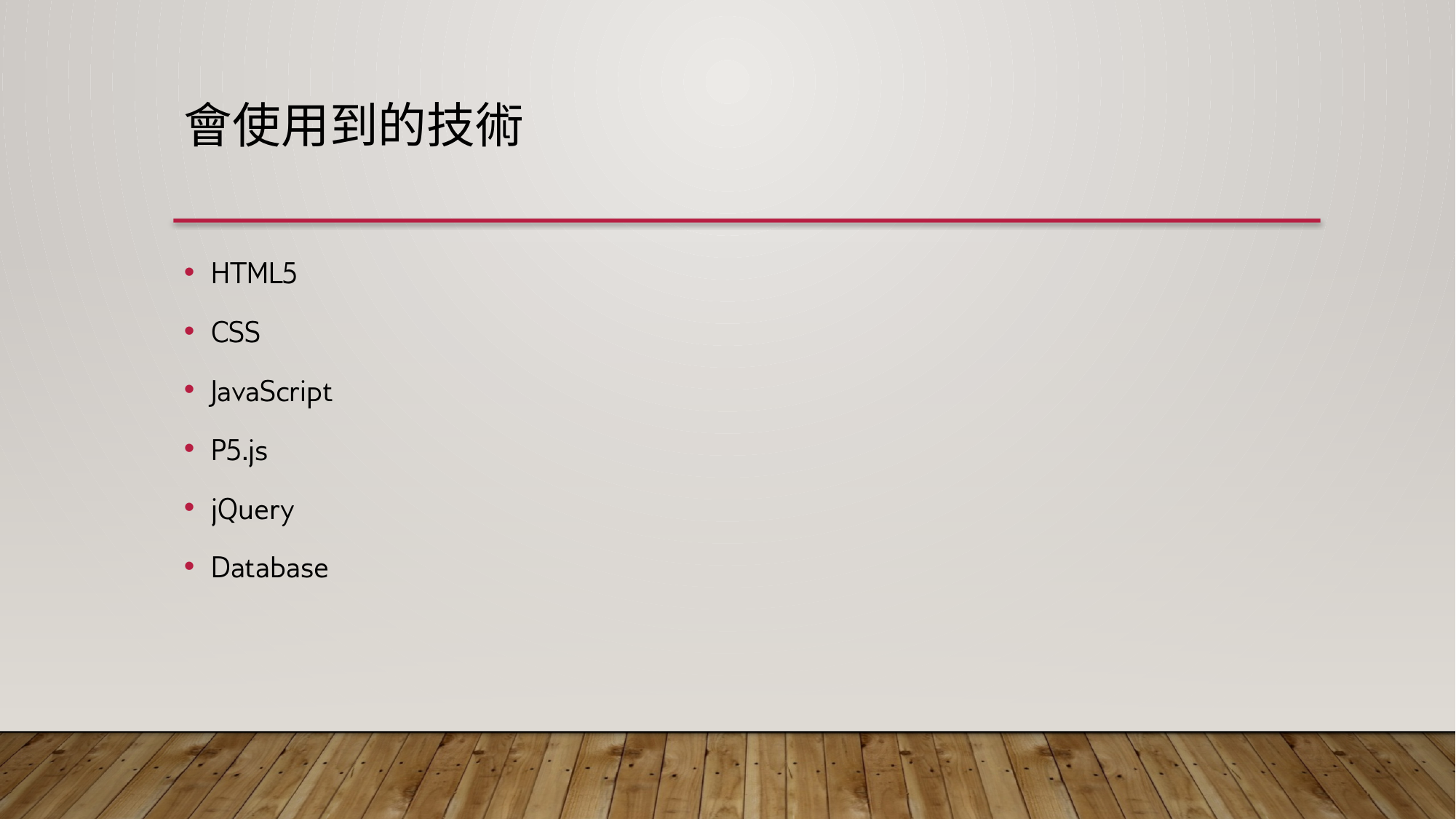

會使用到的技術
HTML5
CSS
JavaScript
P5.js
jQuery
Database